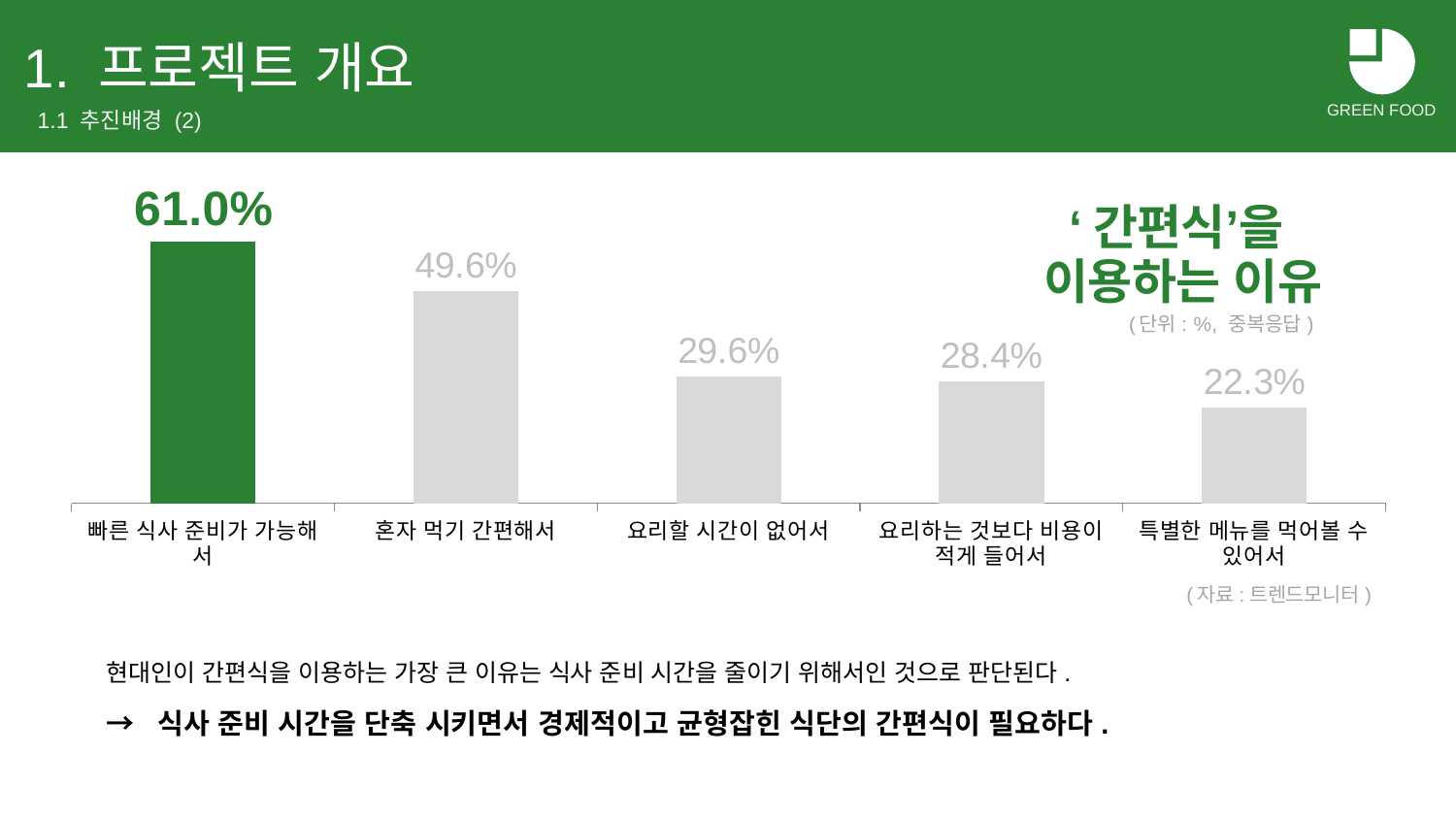

1. 프로젝트 개요

GREEN FOOD
1.1 추진배경 (2)

### Chart: ‘간편식’을
이용하는 이유

| Category | 계열 1 |
|---|---|
| 빠른 식사 준비가 가능해서 | 61.0 |
| 혼자 먹기 간편해서 | 49.6 |
| 요리할 시간이 없어서 | 29.6 |
| 요리하는 것보다 비용이 적게 들어서 | 28.4 |
| 특별한 메뉴를 먹어볼 수 있어서 | 22.3 |
현대인이 간편식을 이용하는 가장 큰 이유는 식사 준비 시간을 줄이기 위해서인 것으로 판단된다.

→  식사 준비 시간을 단축 시키면서 경제적이고 균형잡힌 식단의 간편식이 필요하다.